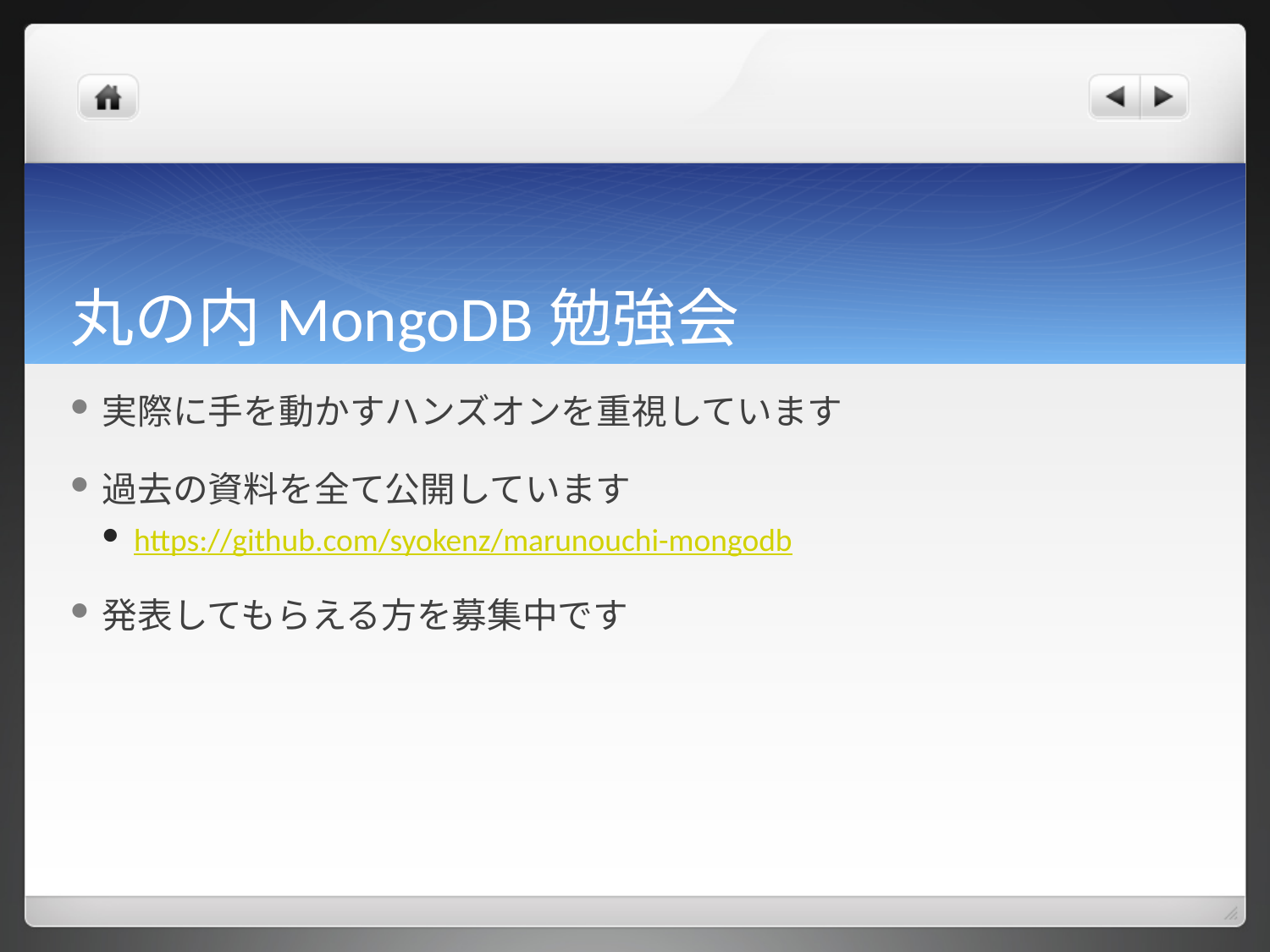

# 丸の内MongoDB勉強会
実際に手を動かすハンズオンを重視しています
過去の資料を全て公開しています
https://github.com/syokenz/marunouchi-mongodb
発表してもらえる方を募集中です